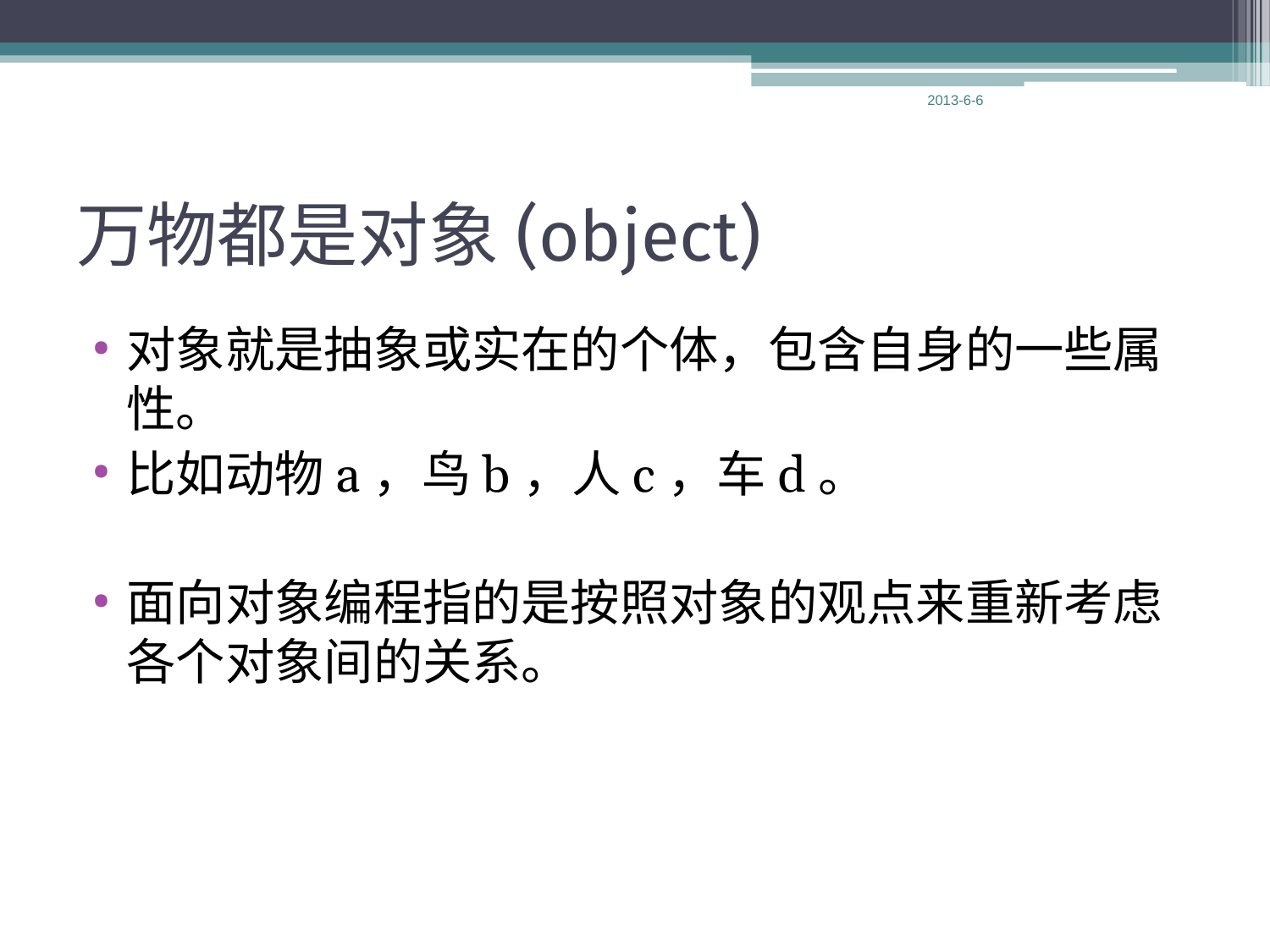

2013-6-6
# 万物都是对象(object)
对象就是抽象或实在的个体，包含自身的一些属性。
比如动物a，鸟b，人c，车d。

面向对象编程指的是按照对象的观点来重新考虑各个对象间的关系。